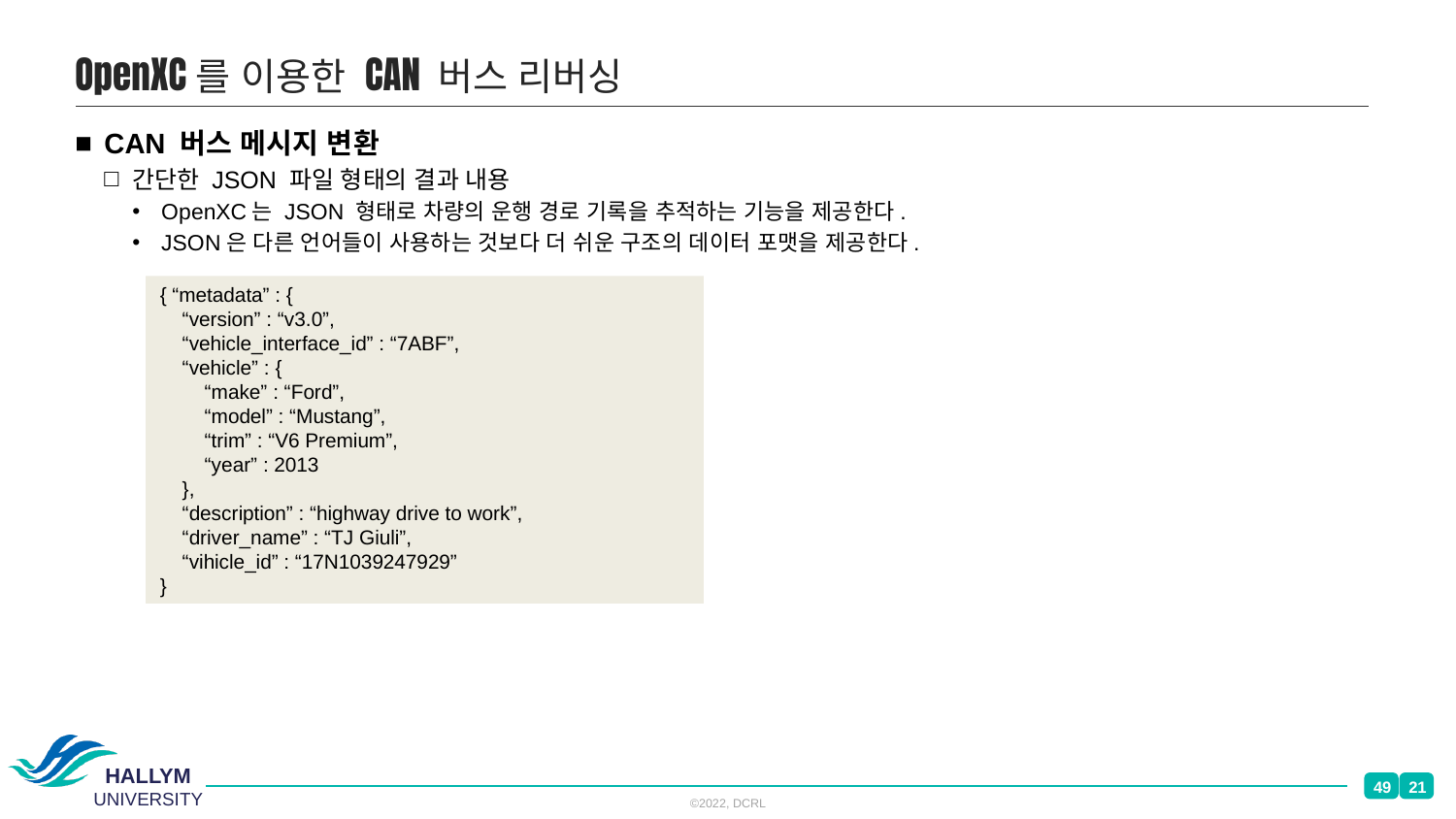

# OpenXC를 이용한 CAN 버스 리버싱
CAN 버스 메시지 변환
간단한 JSON 파일 형태의 결과 내용
OpenXC는 JSON 형태로 차량의 운행 경로 기록을 추적하는 기능을 제공한다.
JSON은 다른 언어들이 사용하는 것보다 더 쉬운 구조의 데이터 포맷을 제공한다.

{ “metadata” : {
    “version” : “v3.0”,
    “vehicle_interface_id” : “7ABF”,
    “vehicle” : {
        “make” : “Ford”,
        “model” : “Mustang”,
        “trim” : “V6 Premium”,
        “year” : 2013
    },
    “description” : “highway drive to work”,
    “driver_name” : “TJ Giuli”,
    “vihicle_id” : “17N1039247929”
}